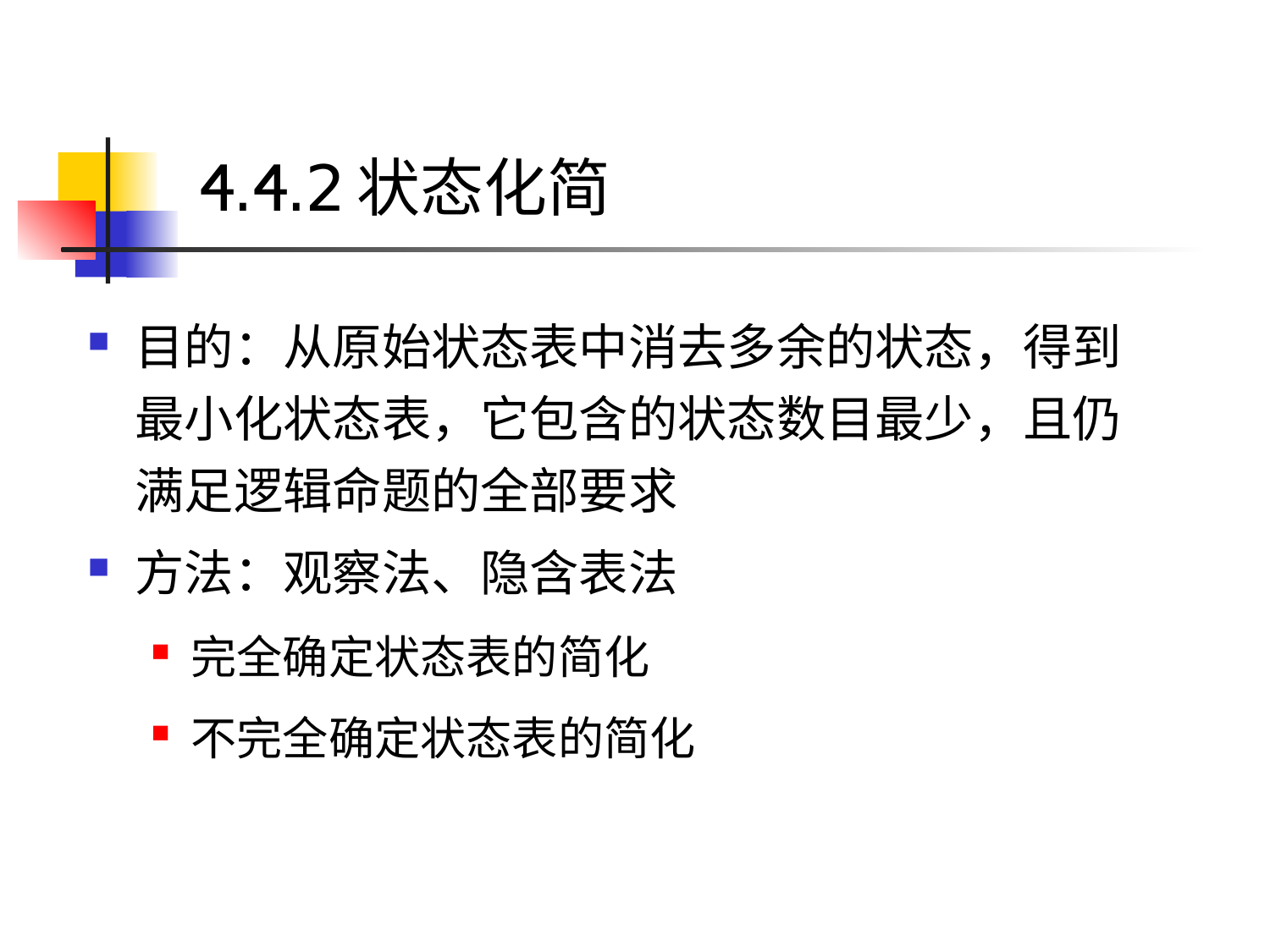

# 4.4.2状态化简
目的：从原始状态表中消去多余的状态，得到最小化状态表，它包含的状态数目最少，且仍满足逻辑命题的全部要求
方法：观察法、隐含表法
完全确定状态表的简化
不完全确定状态表的简化